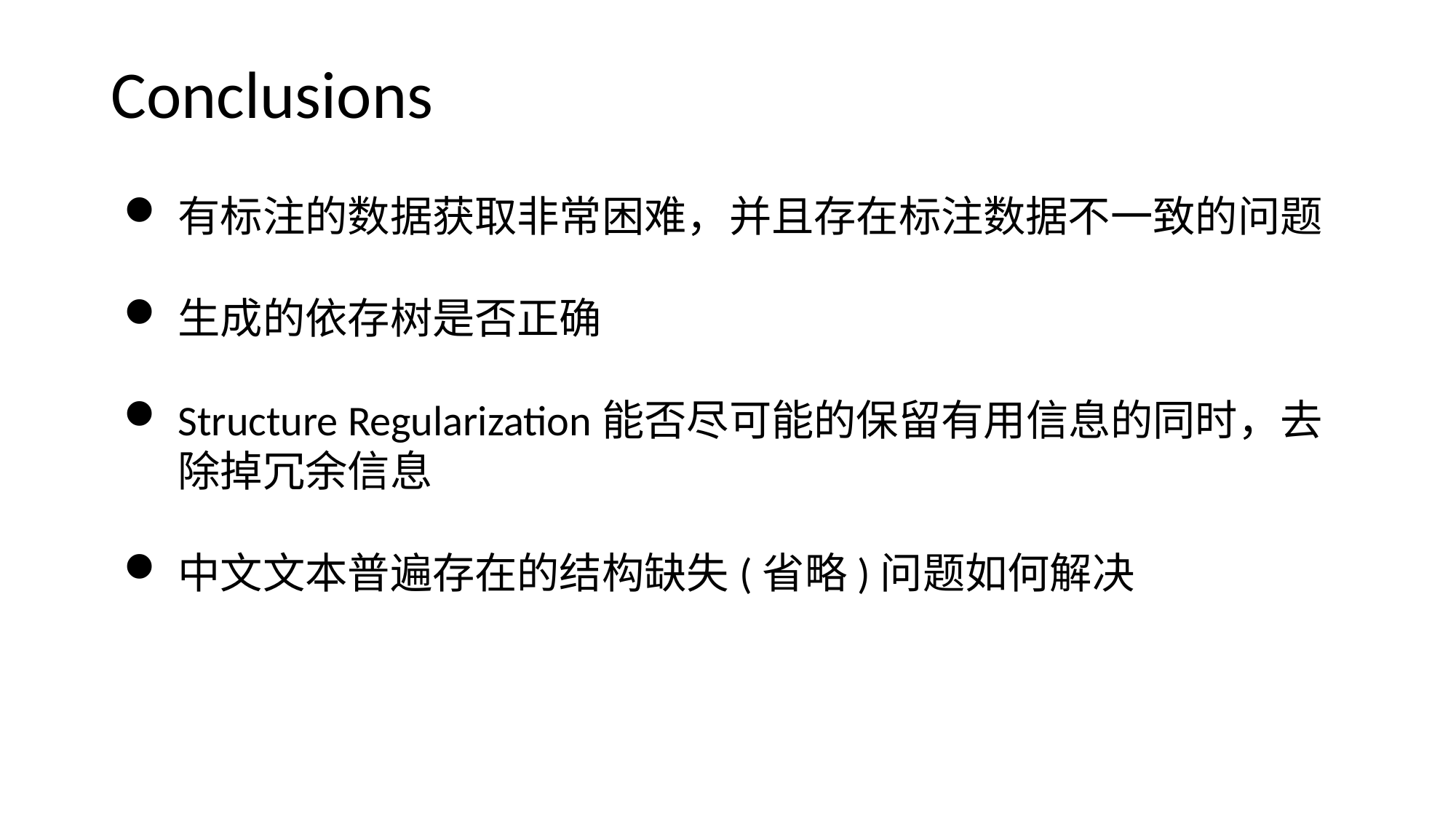

# Conclusions
有标注的数据获取非常困难，并且存在标注数据不一致的问题

生成的依存树是否正确

Structure Regularization能否尽可能的保留有用信息的同时，去除掉冗余信息

中文文本普遍存在的结构缺失(省略)问题如何解决